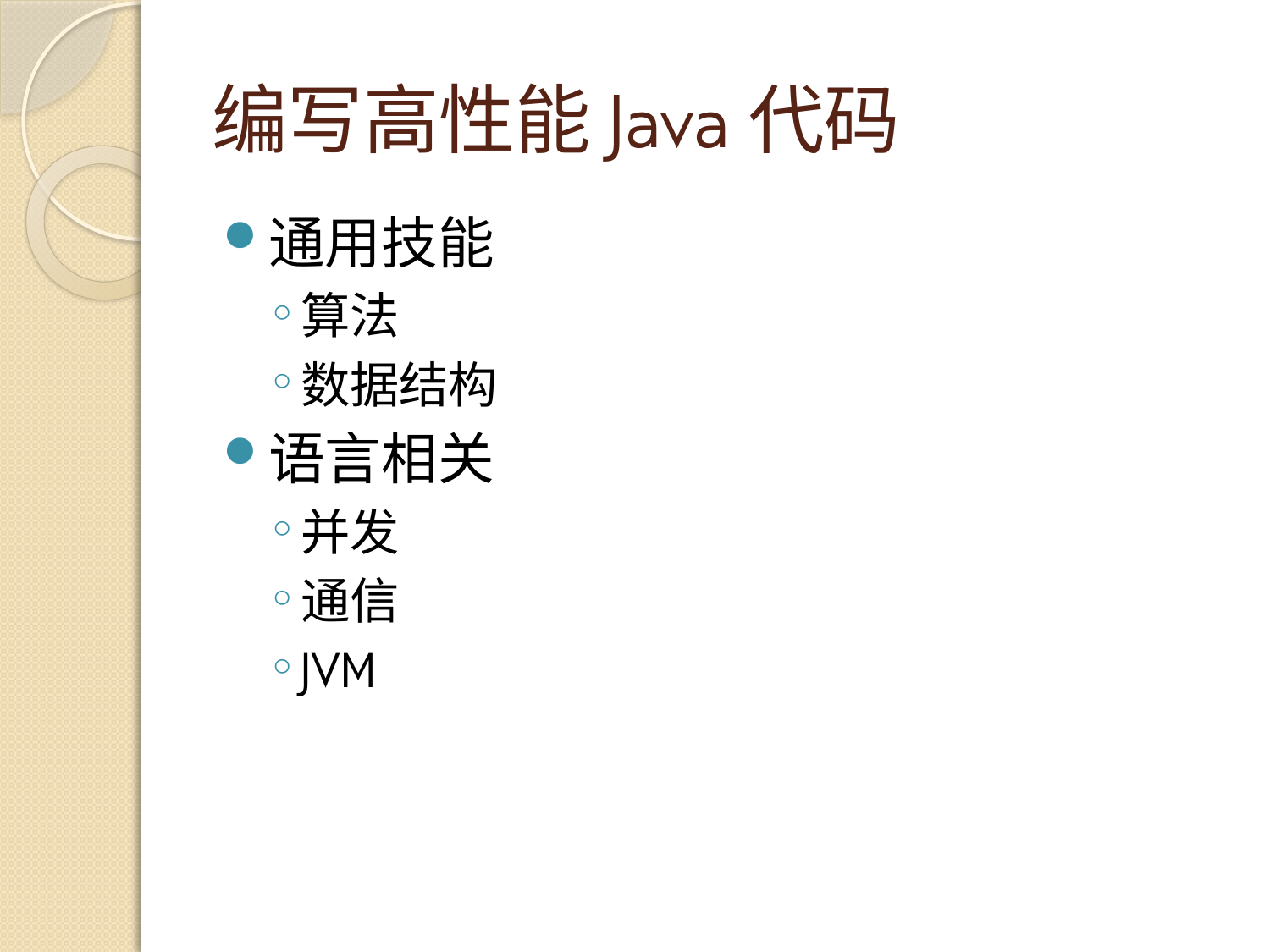

# 编写高性能Java代码
通用技能
算法
数据结构
语言相关
并发
通信
JVM